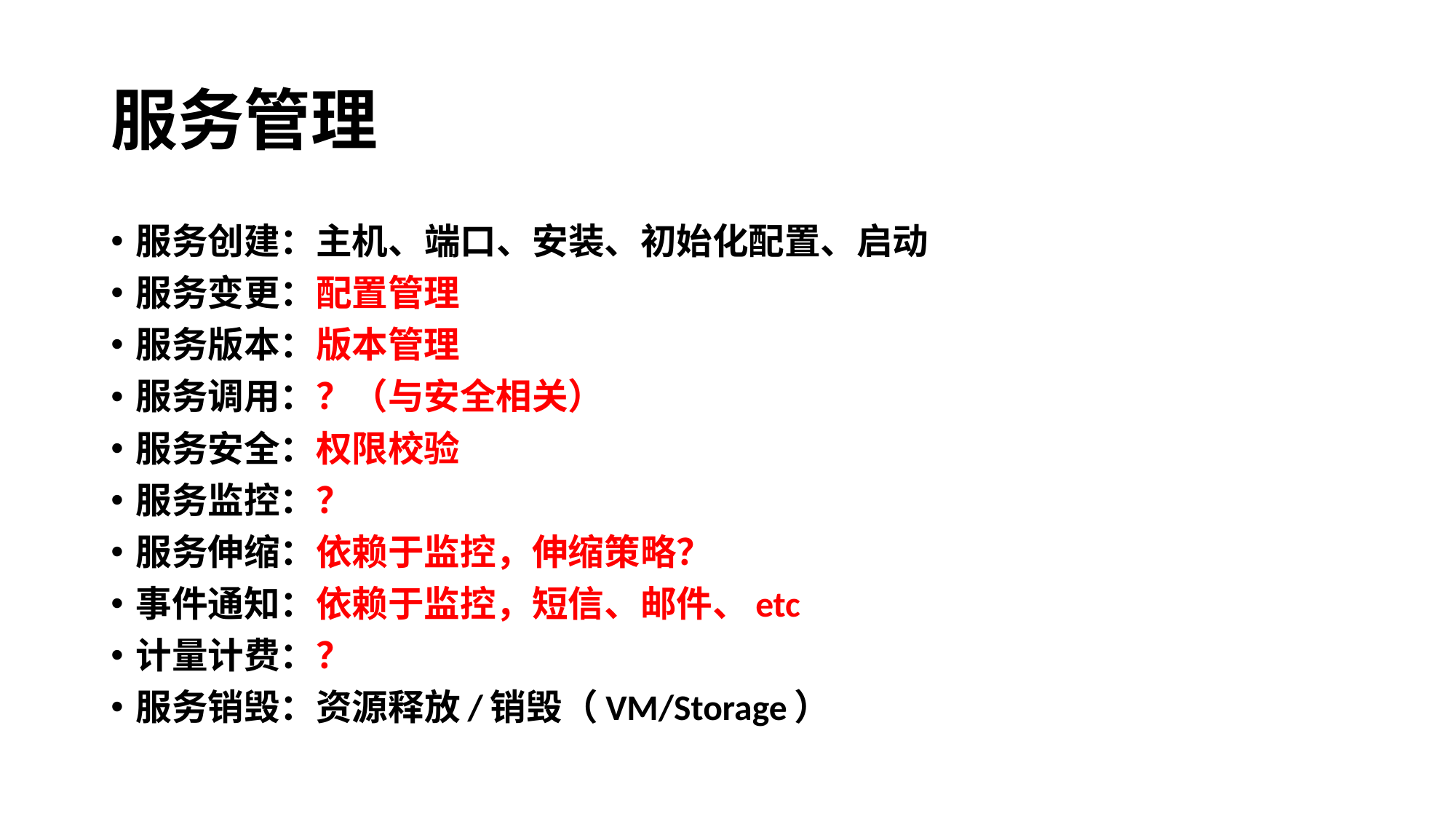

# 服务管理
服务创建：主机、端口、安装、初始化配置、启动
服务变更：配置管理
服务版本：版本管理
服务调用：？（与安全相关）
服务安全：权限校验
服务监控：？
服务伸缩：依赖于监控，伸缩策略？
事件通知：依赖于监控，短信、邮件、etc
计量计费：？
服务销毁：资源释放/销毁（VM/Storage）